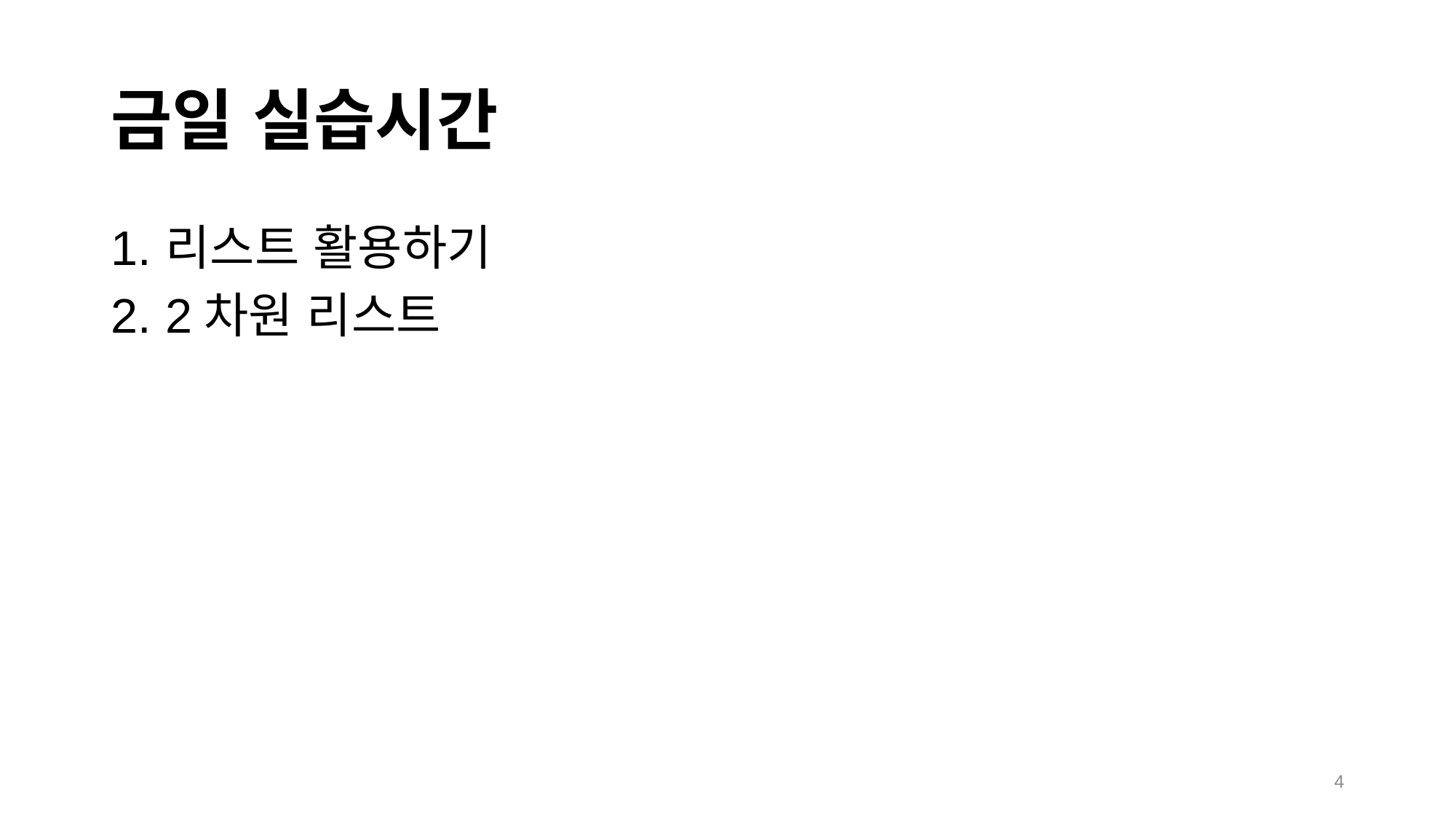

# 금일 실습시간
리스트 활용하기
2차원 리스트
4